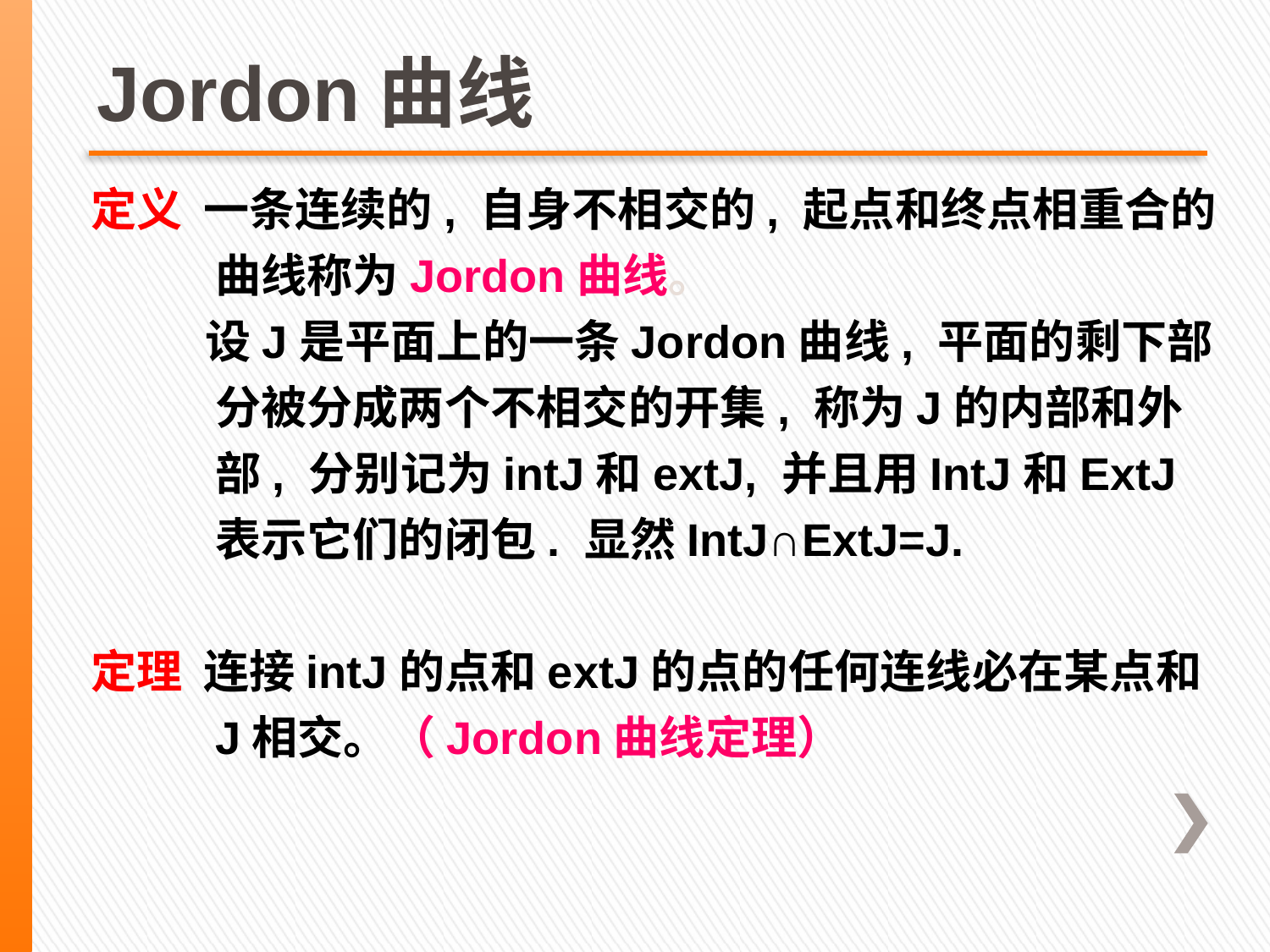

# Jordon曲线
定义  一条连续的, 自身不相交的, 起点和终点相重合的曲线称为Jordon曲线。
          设J是平面上的一条Jordon曲线, 平面的剩下部分被分成两个不相交的开集, 称为J的内部和外部, 分别记为intJ和extJ, 并且用IntJ和ExtJ表示它们的闭包. 显然IntJ∩ExtJ=J.

定理  连接intJ的点和extJ的点的任何连线必在某点和J相交。（Jordon曲线定理）